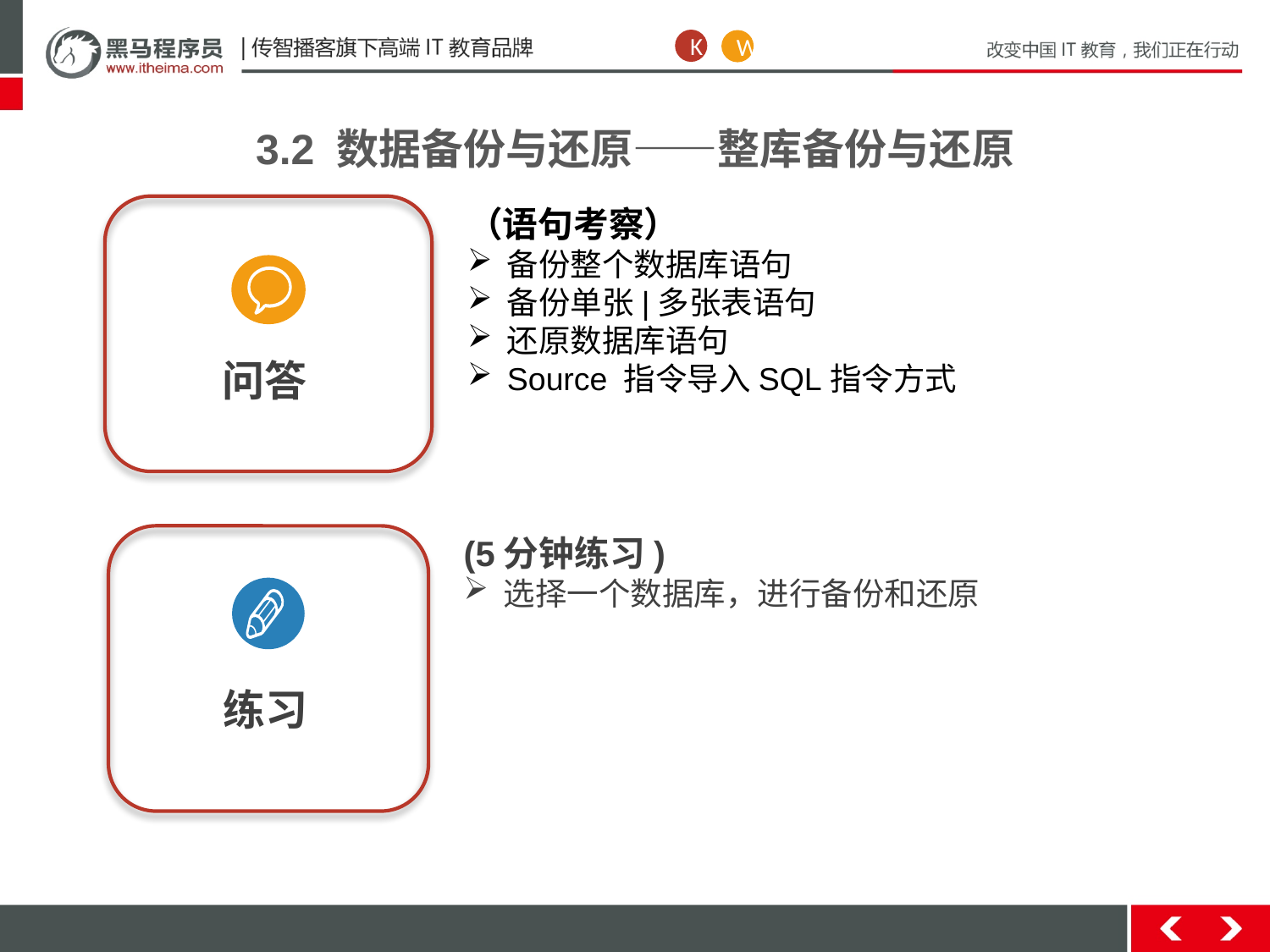

K
W
3.2 数据备份与还原——整库备份与还原

问答
（语句考察）
备份整个数据库语句
备份单张|多张表语句
还原数据库语句
Source 指令导入SQL指令方式
(5分钟练习)
选择一个数据库，进行备份和还原

练习